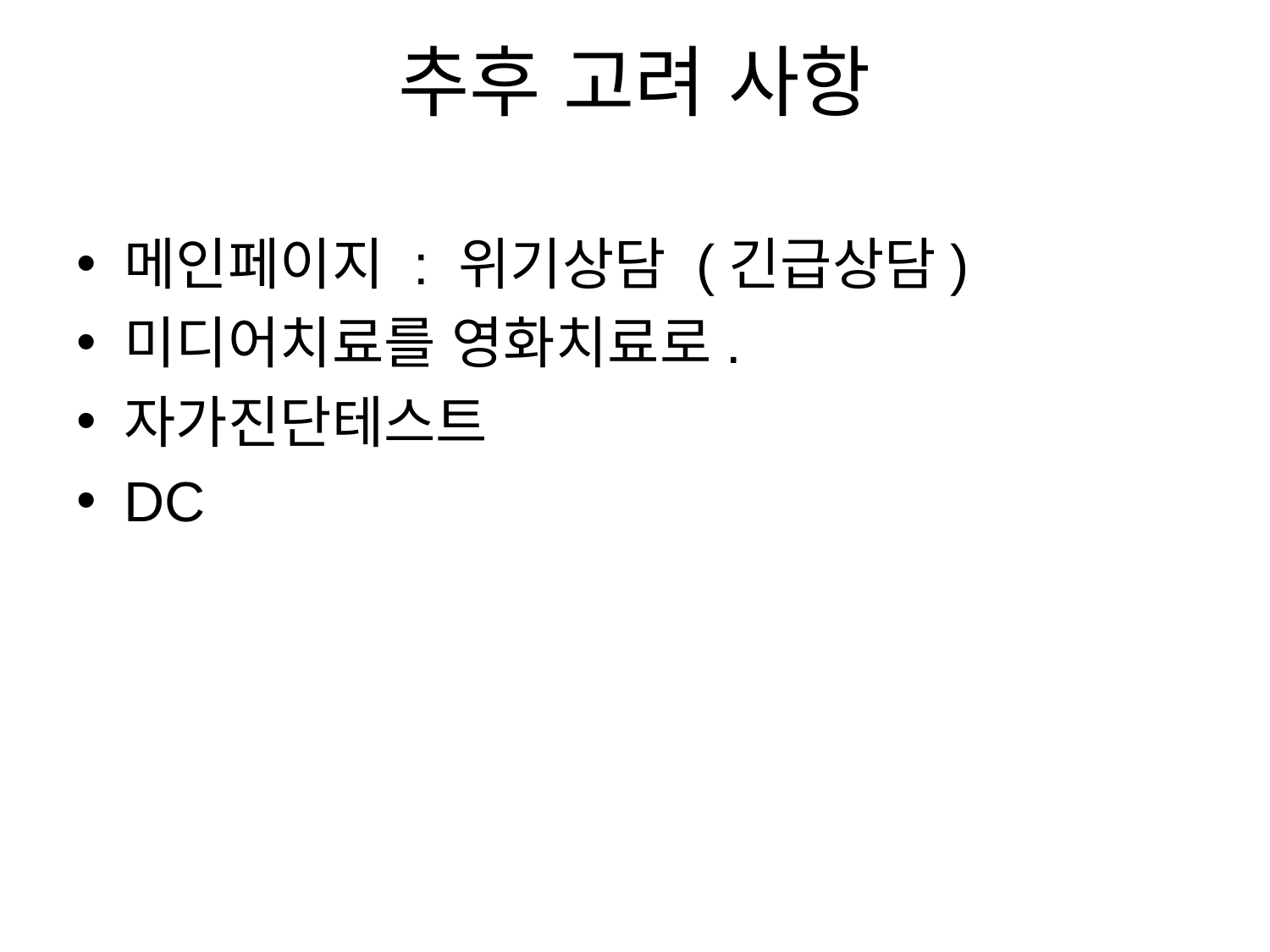

# 추후 고려 사항
메인페이지 : 위기상담 (긴급상담)
미디어치료를 영화치료로.
자가진단테스트
DC